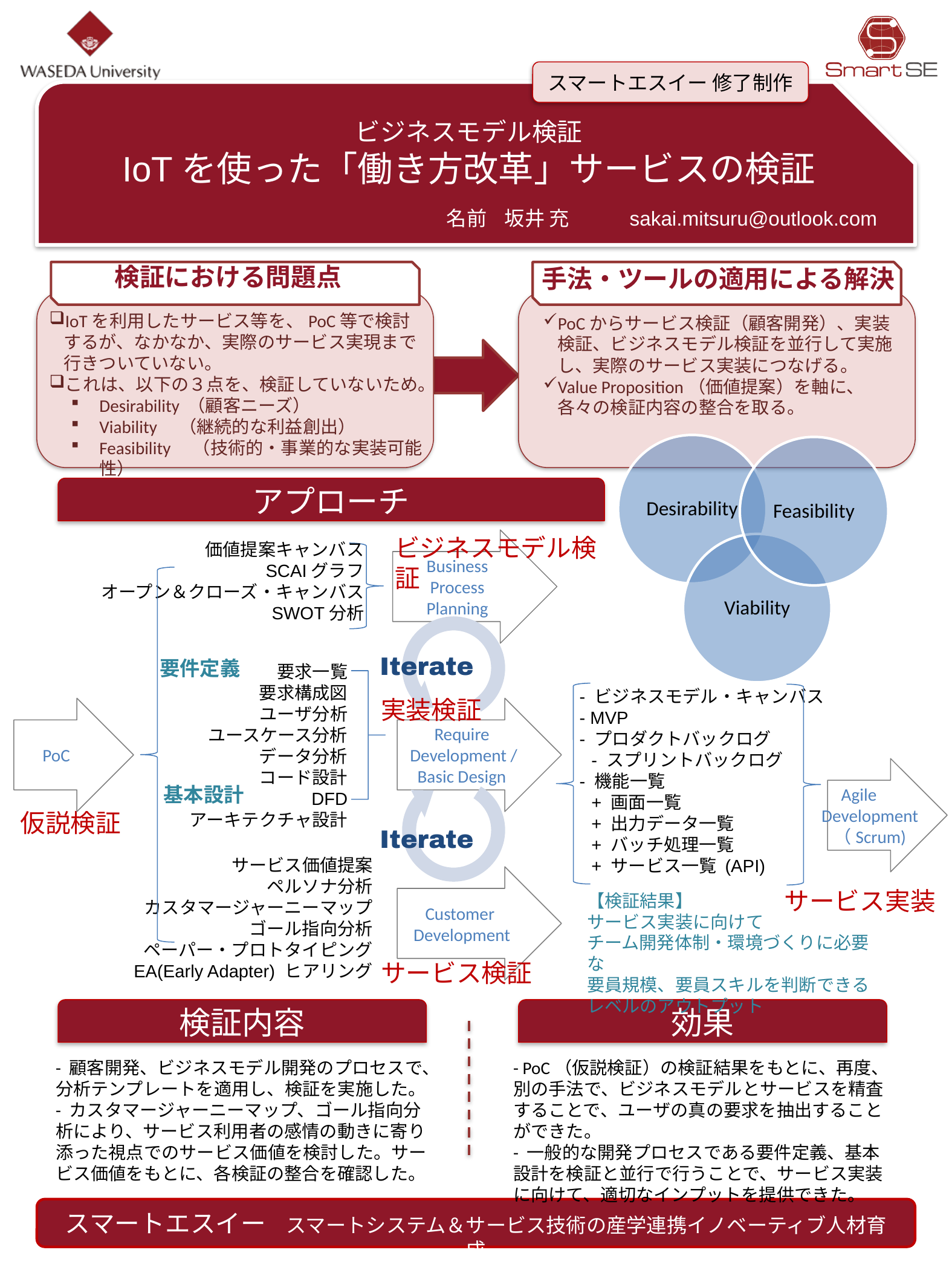

ビジネスモデル検証
IoTを使った「働き方改革」サービスの検証
　　　　　　                       名前    坂井 充            sakai.mitsuru@outlook.com
検証における問題点
手法・ツールの適用による解決
IoTを利用したサービス等を、PoC等で検討するが、なかなか、実際のサービス実現まで行きついていない。
これは、以下の３点を、検証していないため。
Desirability （顧客ニーズ）
Viability　（継続的な利益創出）
Feasibility　（技術的・事業的な実装可能性）
PoCからサービス検証（顧客開発）、実装検証、ビジネスモデル検証を並行して実施し、実際のサービス実装につなげる。
Value Proposition（価値提案）を軸に、各々の検証内容の整合を取る。

Desirability
Viability
Feasibility
アプローチ
ビジネスモデル検証
Business Process Planning
価値提案キャンバス
SCAIグラフ
オープン＆クローズ・キャンバス
SWOT分析

Iterate
要件定義
要求一覧
要求構成図
ユーザ分析
ユースケース分析
データ分析
コード設計
DFD
アーキテクチャ設計

- ビジネスモデル・キャンバス
- MVP
- プロダクトバックログ
  - スプリントバックログ
- 機能一覧
  + 画面一覧
  + 出力データ一覧
  + バッチ処理一覧
  + サービス一覧 (API)

実装検証
PoC
Require
 Development /
Basic Design
Agile
Development
（Scrum)

基本設計
仮説検証
Iterate
サービス価値提案
ペルソナ分析
カスタマージャーニーマップ
ゴール指向分析
ペーパー・プロトタイピング
EA(Early Adapter) ヒアリング
Customer
Development
サービス実装
【検証結果】
サービス実装に向けて
チーム開発体制・環境づくりに必要な
要員規模、要員スキルを判断できる
レベルのアウトプット
サービス検証
検証内容
効果
- 顧客開発、ビジネスモデル開発のプロセスで、分析テンプレートを適用し、検証を実施した。
- カスタマージャーニーマップ、ゴール指向分析により、サービス利用者の感情の動きに寄り添った視点でのサービス価値を検討した。サービス価値をもとに、各検証の整合を確認した。

- PoC（仮説検証）の検証結果をもとに、再度、別の手法で、ビジネスモデルとサービスを精査することで、ユーザの真の要求を抽出することができた。
- 一般的な開発プロセスである要件定義、基本設計を検証と並行で行うことで、サービス実装に向けて、適切なインプットを提供できた。